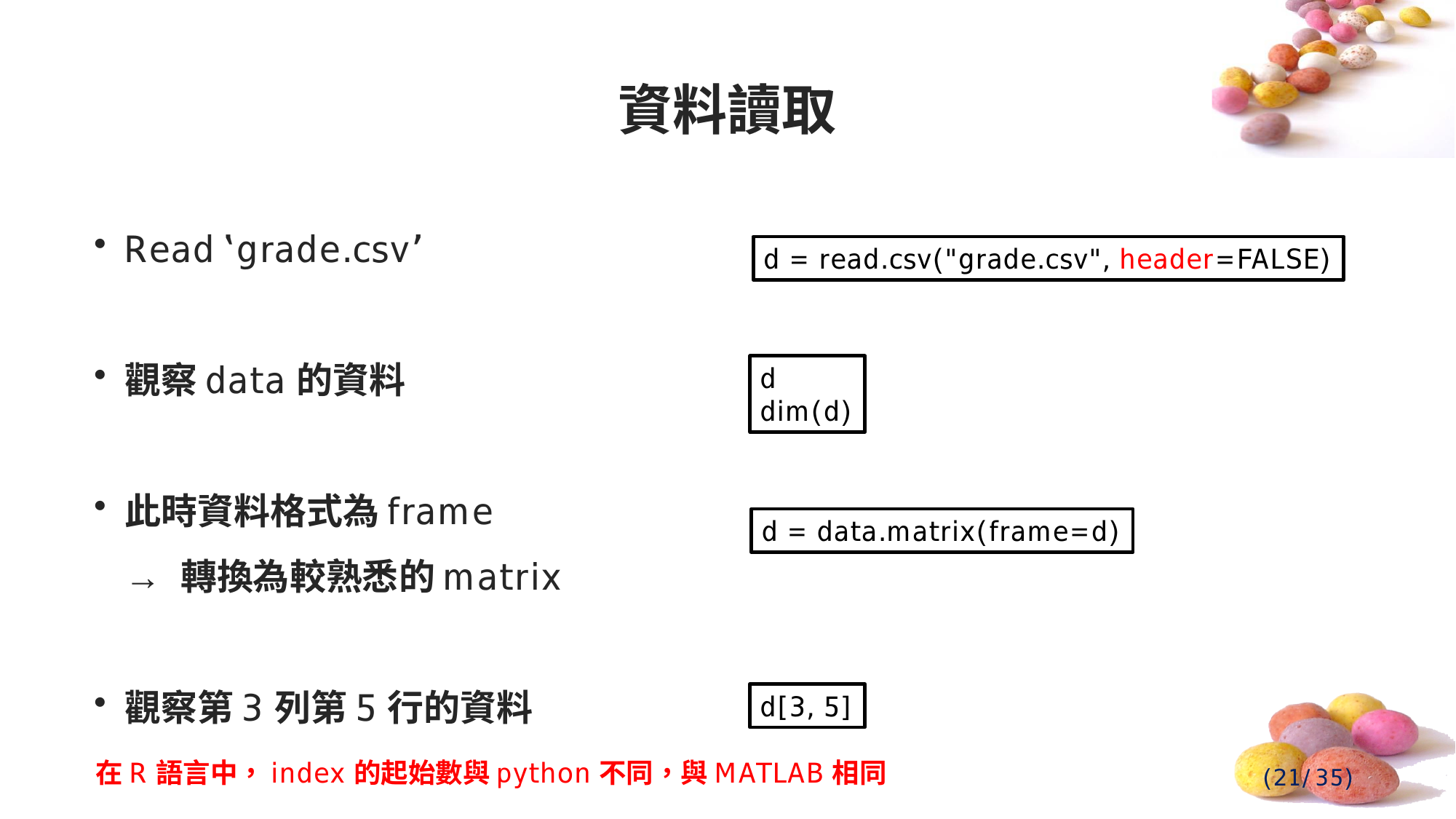

# 資料讀取
Read ‘grade.csv’

觀察data的資料

此時資料格式為frame
→ 轉換為較熟悉的matrix

觀察第3列第5行的資料

d = read.csv("grade.csv", header=FALSE)
d
dim(d)
d = data.matrix(frame=d)
d[3, 5]
在R語言中，index的起始數與python不同，與MATLAB相同